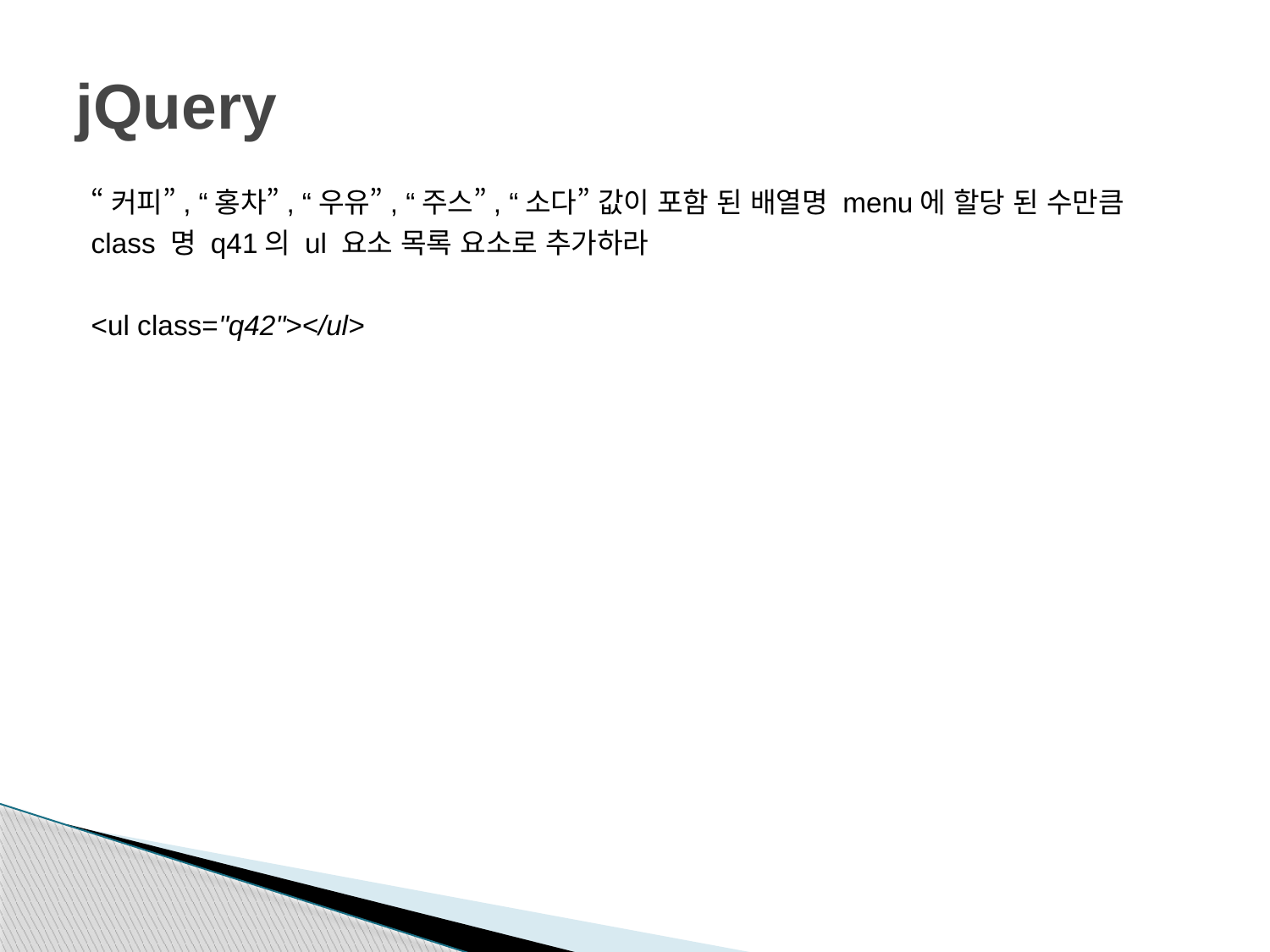

# jQuery
“커피”, “홍차”, “우유”, “주스”, “소다” 값이 포함 된 배열명 menu에 할당 된 수만큼
class 명 q41의 ul 요소 목록 요소로 추가하라

<ul class="q42"></ul>